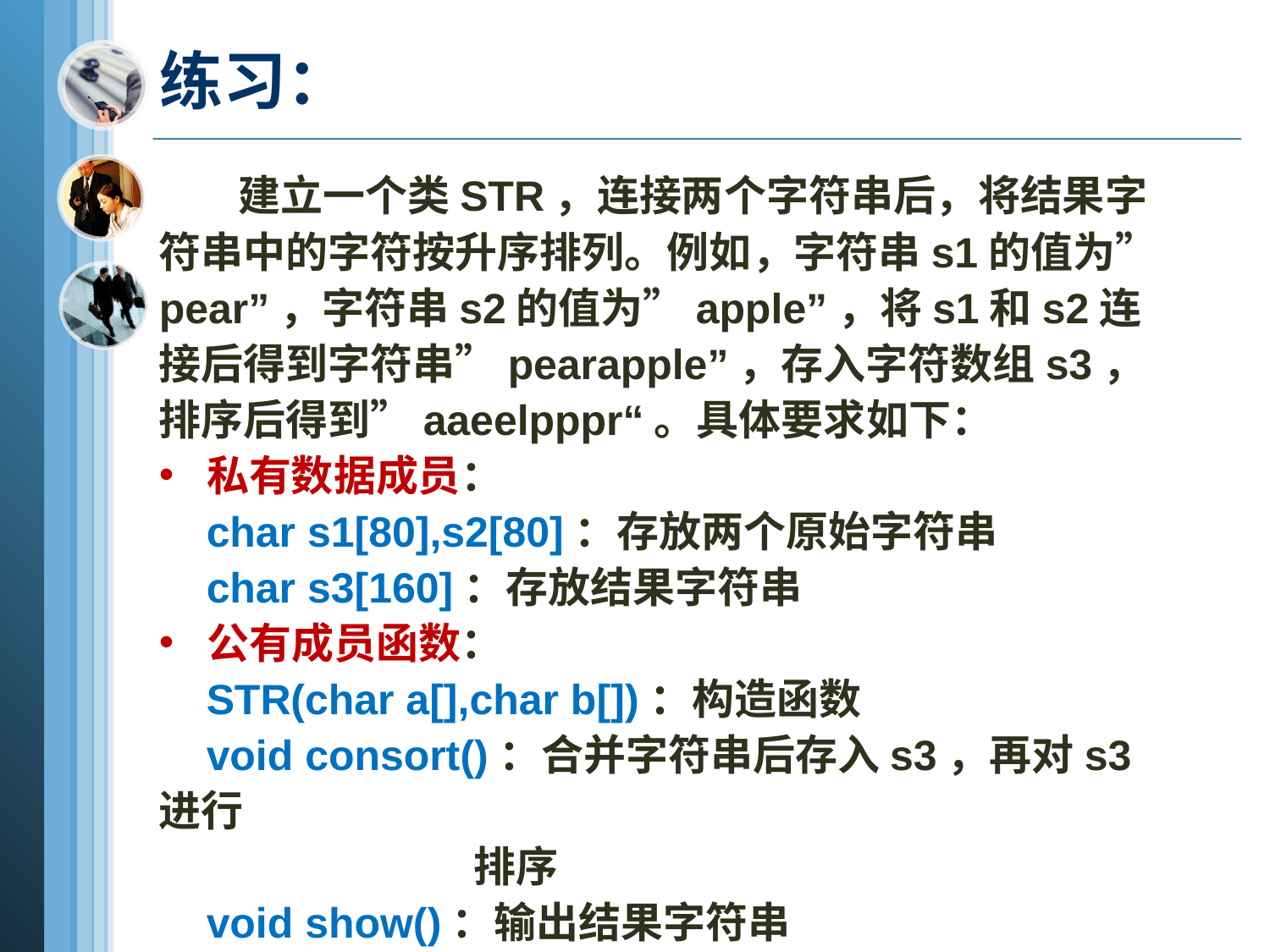

# 练习：
      建立一个类STR，连接两个字符串后，将结果字符串中的字符按升序排列。例如，字符串s1的值为”pear”，字符串s2的值为”apple”，将s1和s2连接后得到字符串”pearapple”，存入字符数组s3，排序后得到”aaeelpppr“。具体要求如下：
私有数据成员：
    char s1[80],s2[80]：存放两个原始字符串
    char s3[160]：存放结果字符串
公有成员函数：
    STR(char a[],char b[])：构造函数
    void consort()：合并字符串后存入s3，再对s3进行
                                排序
    void show()：输出结果字符串